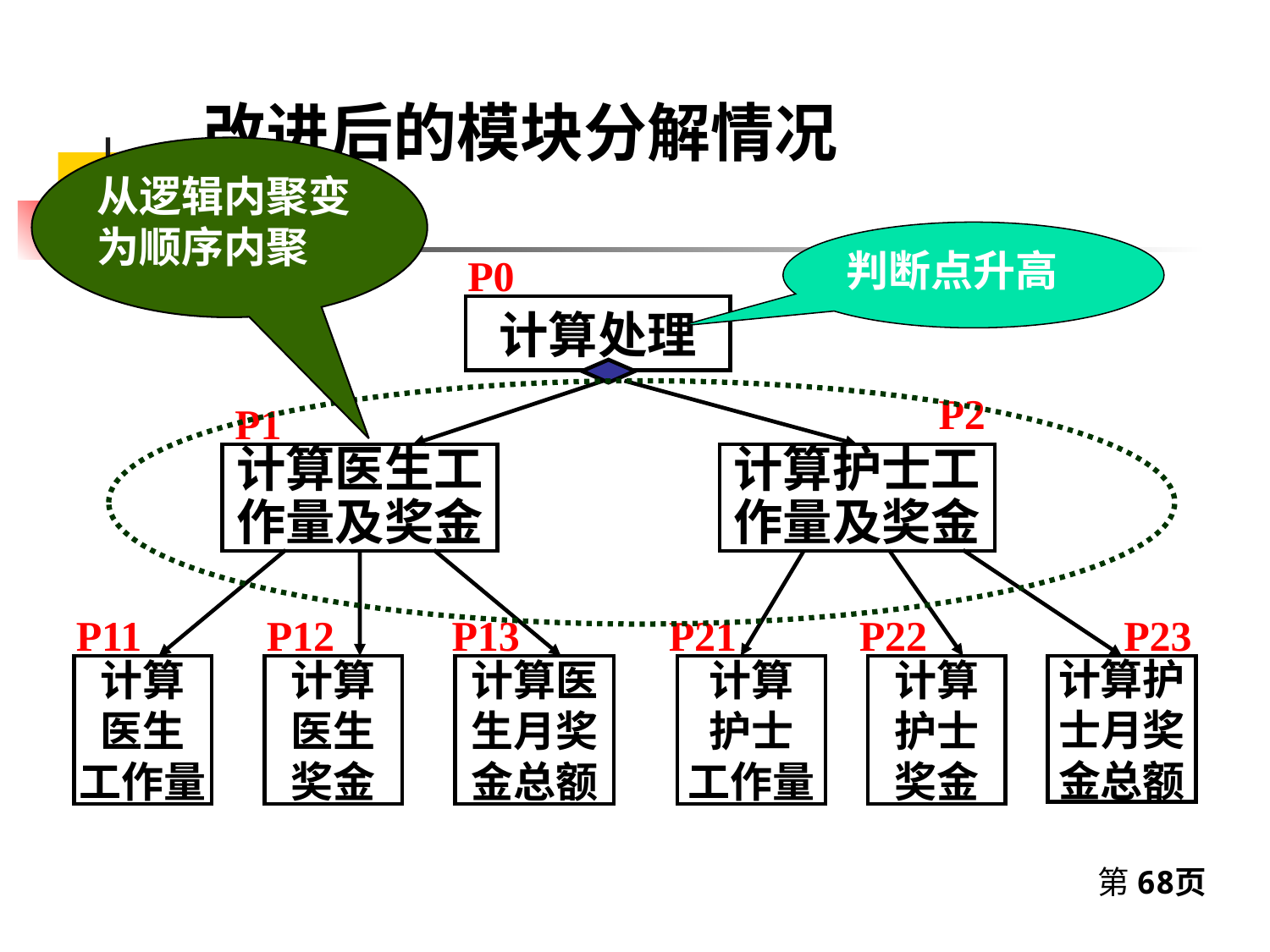

改进后的模块分解情况
改进后的模块分解情况
从逻辑内聚变为顺序内聚

判断点升高
P0
计算处理

P2
P1
计算医生工作量及奖金
计算护士工作量及奖金

P11
P12
P13
P21
P22
P23
计算
医生
工作量
计算
医生
奖金
计算医
生月奖
金总额
计算
护士
工作量
计算
护士
奖金
计算护
士月奖
金总额